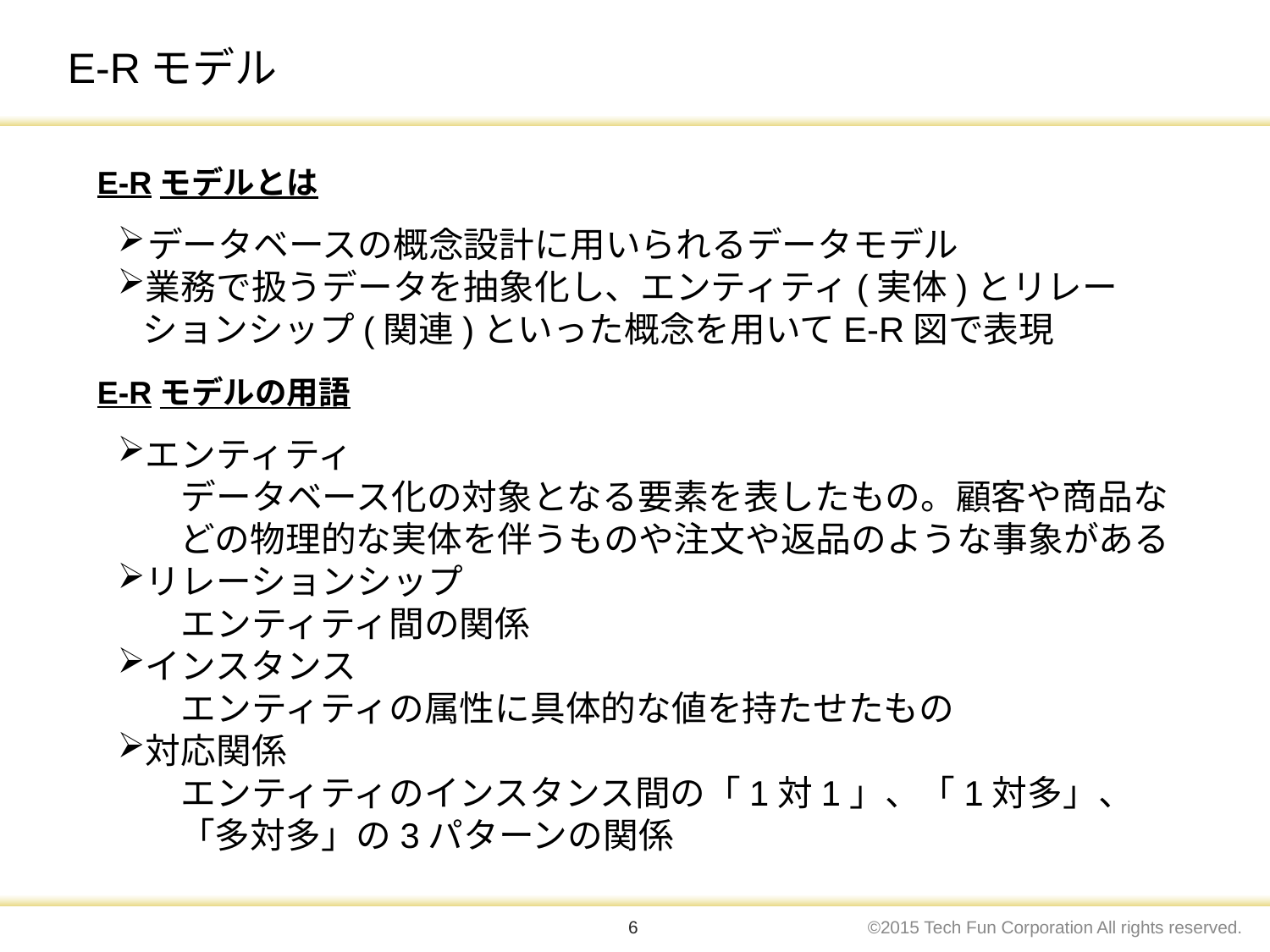

# E-Rモデル

E-Rモデルとは
データベースの概念設計に用いられるデータモデル
業務で扱うデータを抽象化し、エンティティ(実体)とリレーションシップ(関連)といった概念を用いてE-R図で表現
E-Rモデルの用語
エンティティ
データベース化の対象となる要素を表したもの。顧客や商品などの物理的な実体を伴うものや注文や返品のような事象がある
リレーションシップ
エンティティ間の関係
インスタンス
エンティティの属性に具体的な値を持たせたもの
対応関係
エンティティのインスタンス間の「1対1」、「1対多」、「多対多」の3パターンの関係
6
©2015 Tech Fun Corporation All rights reserved.